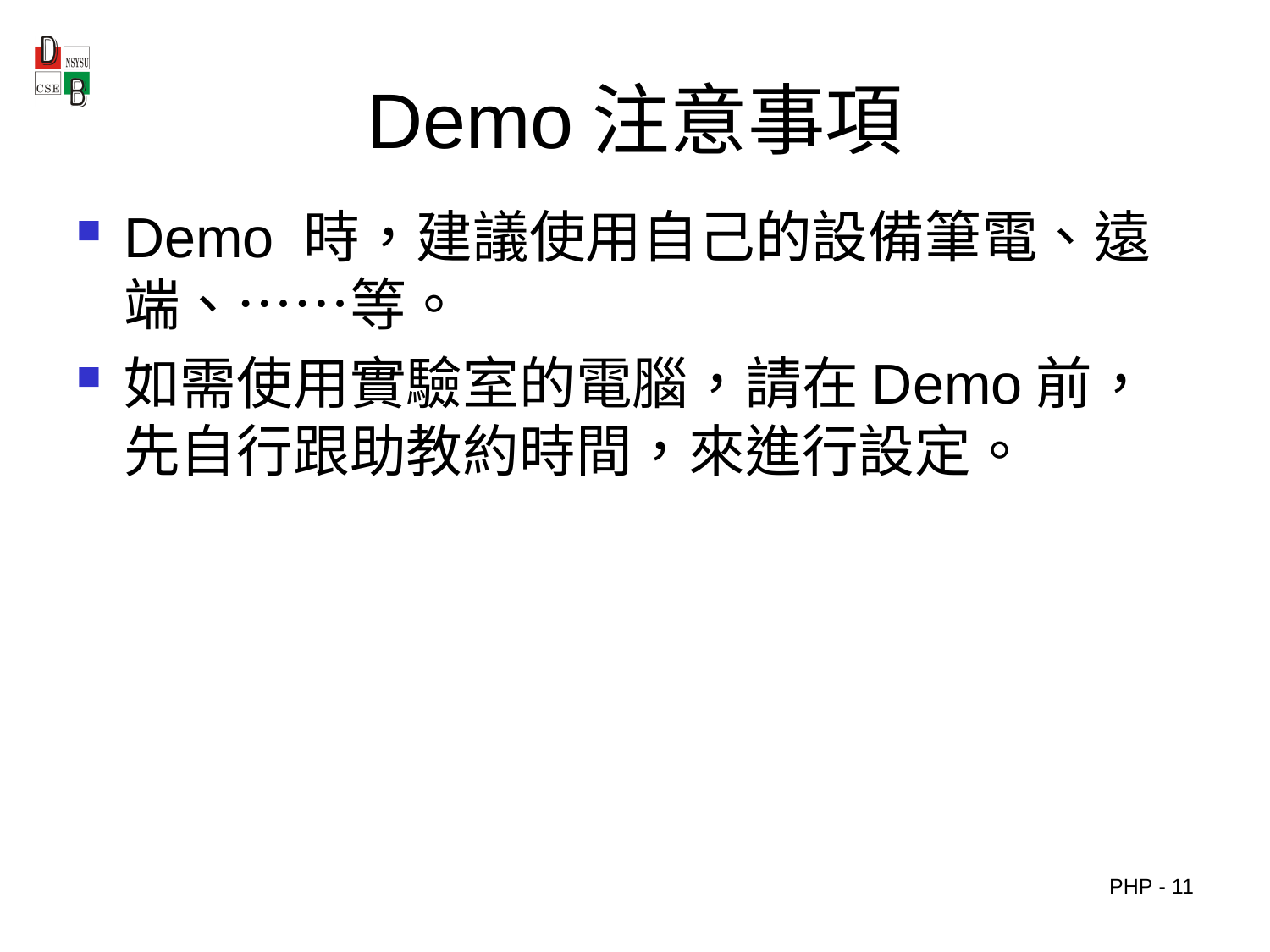

# Demo注意事項
Demo 時，建議使用自己的設備筆電、遠端、……等。
如需使用實驗室的電腦，請在Demo前，先自行跟助教約時間，來進行設定。
PHP - 11